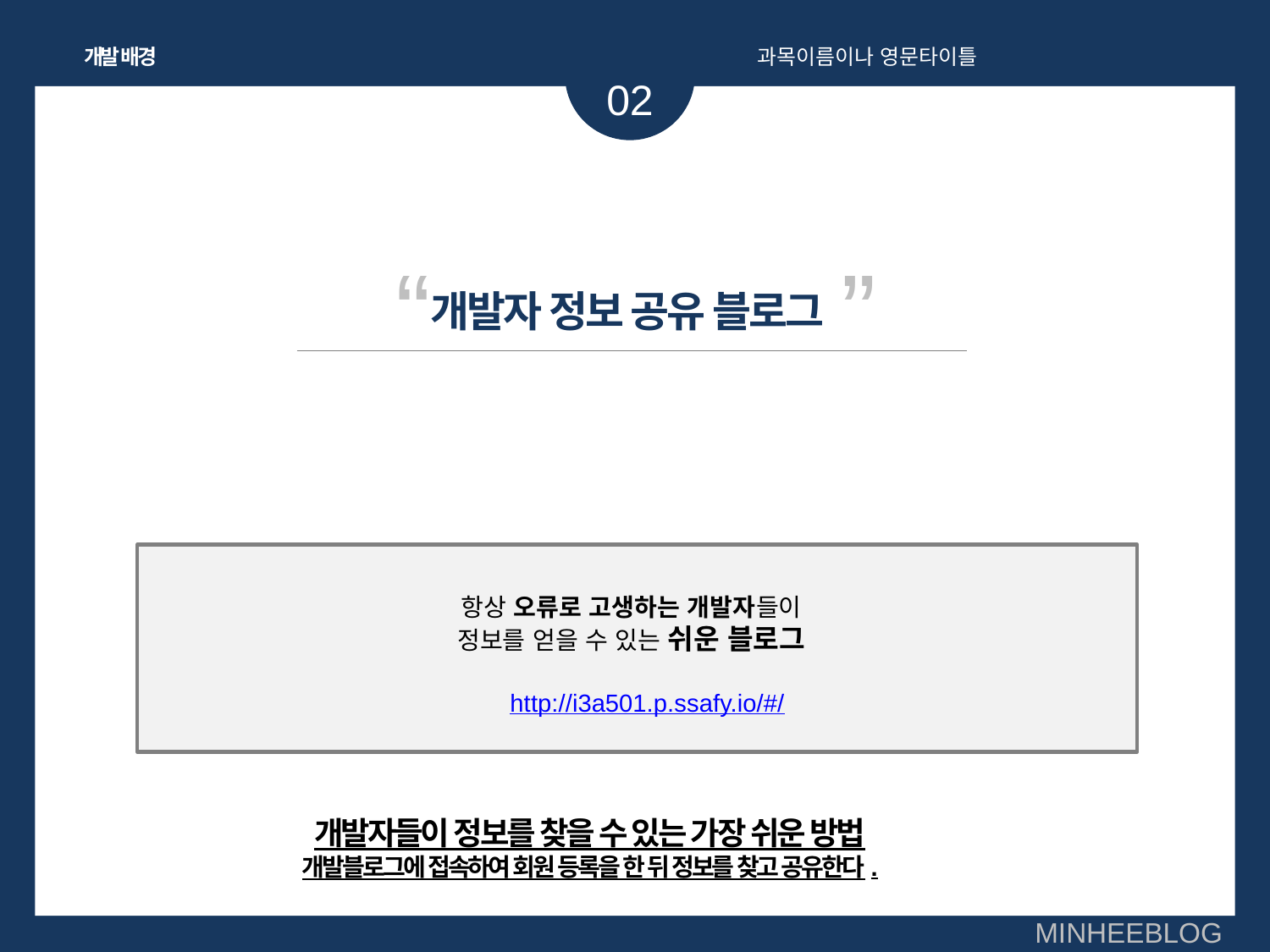

개발 배경
과목이름이나 영문타이틀
02

“              ”
개발자 정보 공유 블로그

항상 오류로 고생하는 개발자들이
정보를 얻을 수 있는 쉬운 블로그
http://i3a501.p.ssafy.io/#/
개발자들이 정보를 찾을 수 있는 가장 쉬운 방법
개발블로그에 접속하여 회원 등록을 한 뒤 정보를 찾고 공유한다.
MINHEEBLOG